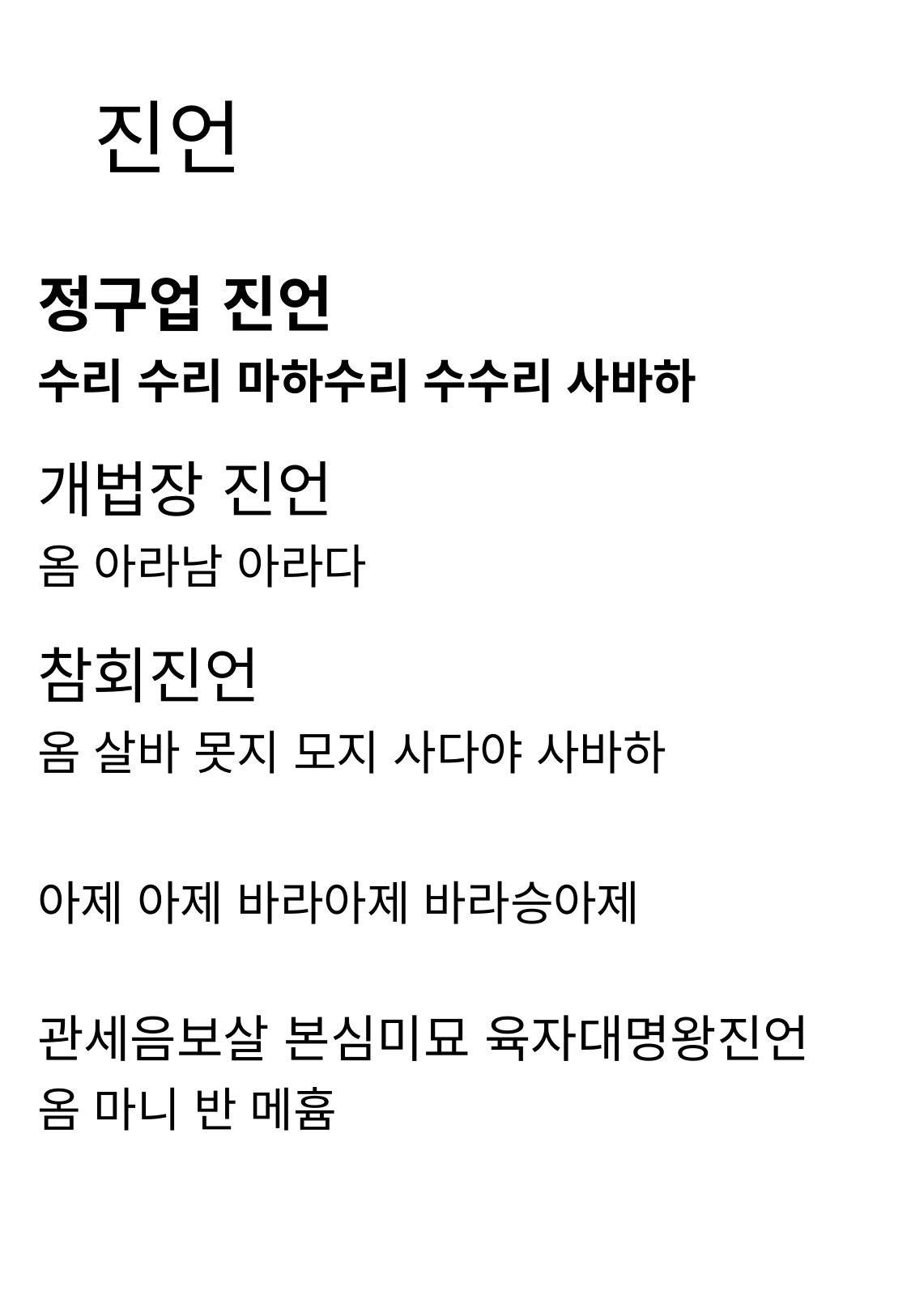

# 진언
| 정구업 진언 수리 수리 마하수리 수수리 사바하 |
| --- |
| 개법장 진언 옴 아라남 아라다 |
| 참회진언 옴 살바 못지 모지 사다야 사바하 |
| 아제 아제 바라아제 바라승아제 |
| 관세음보살 본심미묘 육자대명왕진언 옴 마니 반 메흄 |